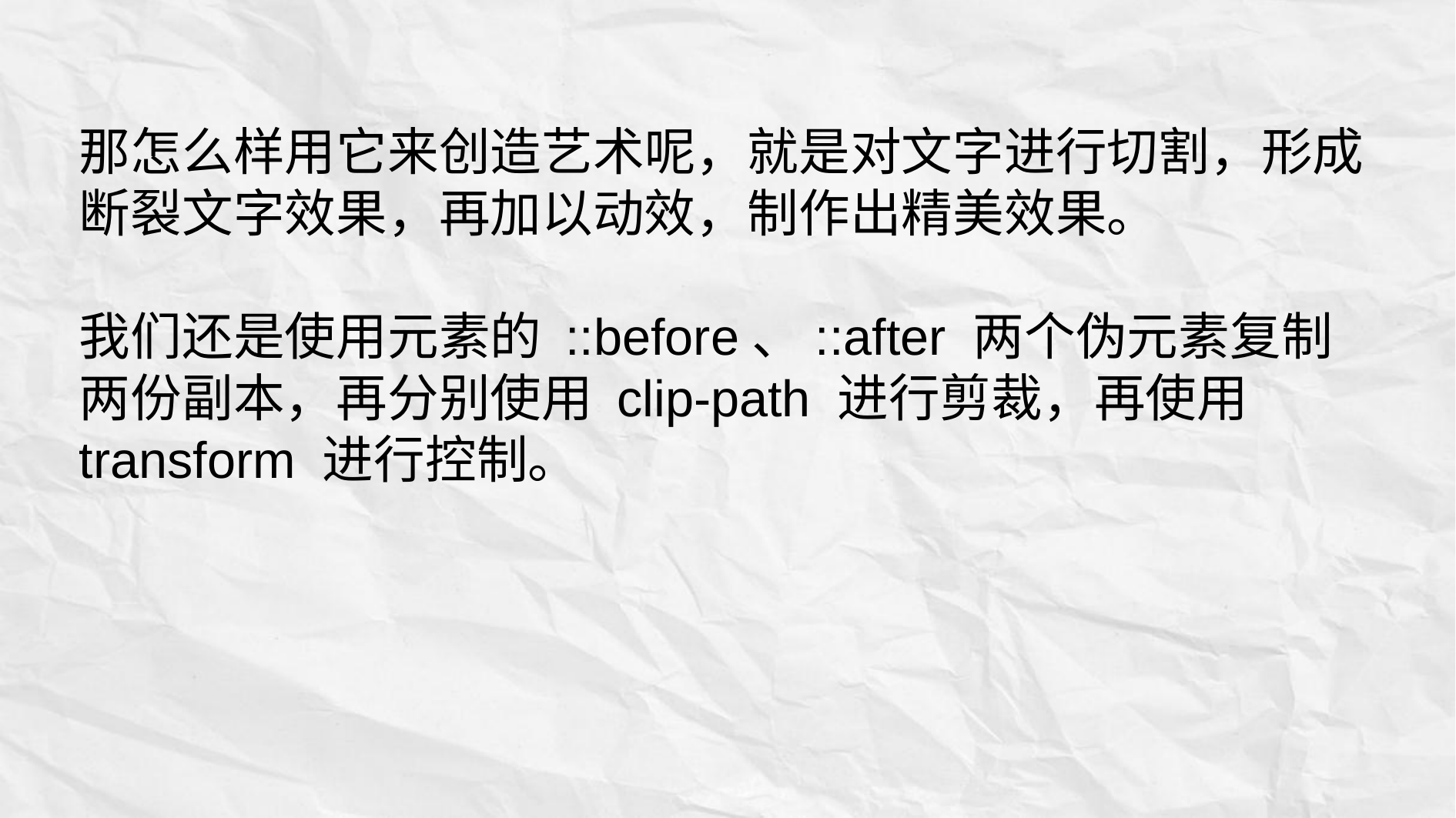

那怎么样用它来创造艺术呢，就是对文字进行切割，形成断裂文字效果，再加以动效，制作出精美效果。

我们还是使用元素的 ::before、::after 两个伪元素复制两份副本，再分别使用 clip-path 进行剪裁，再使用 transform 进行控制。